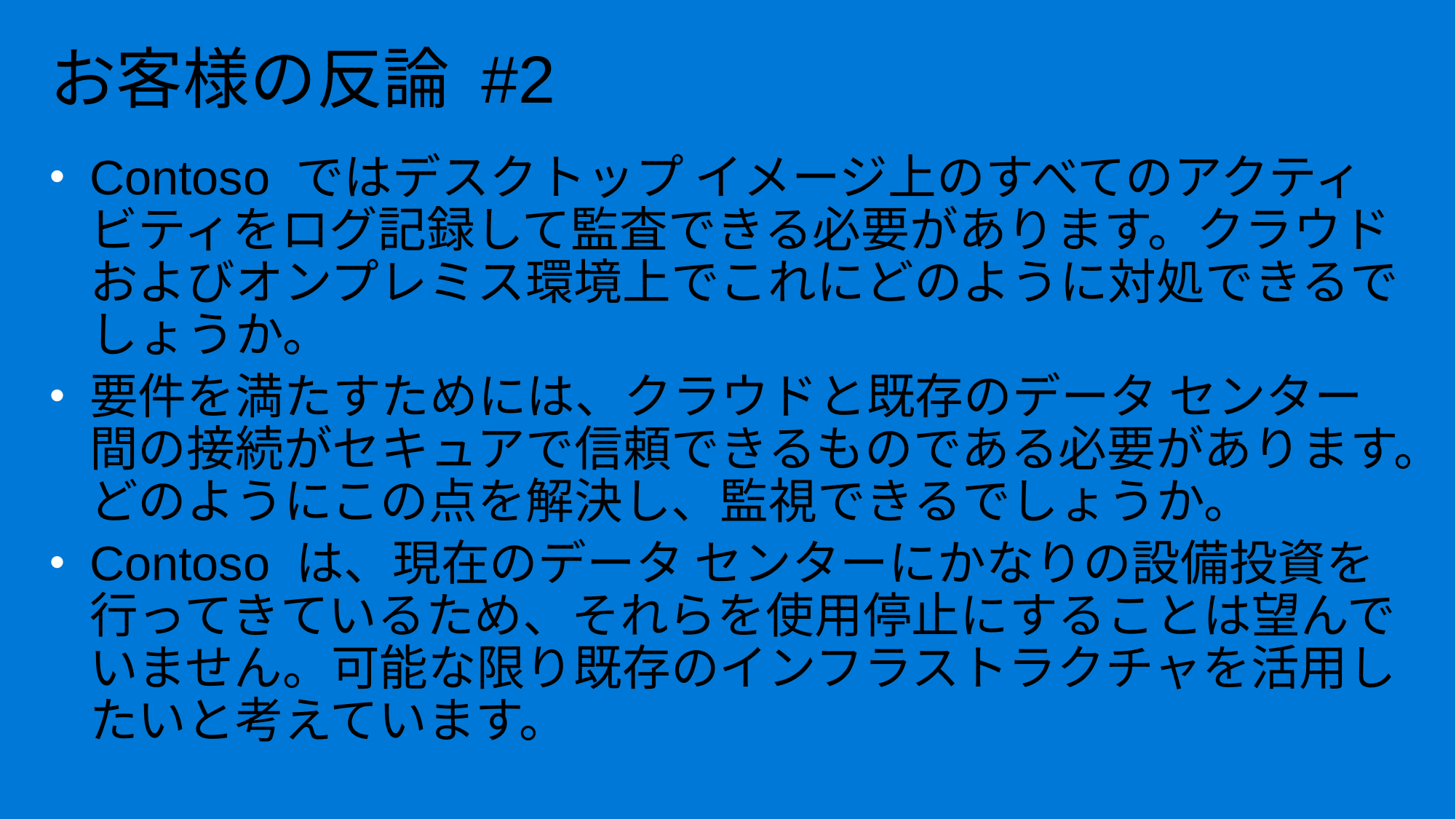

# お客様の反論 #2
Contoso ではデスクトップ イメージ上のすべてのアクティビティをログ記録して監査できる必要があります。クラウドおよびオンプレミス環境上でこれにどのように対処できるでしょうか。
要件を満たすためには、クラウドと既存のデータ センター間の接続がセキュアで信頼できるものである必要があります。どのようにこの点を解決し、監視できるでしょうか。
Contoso は、現在のデータ センターにかなりの設備投資を行ってきているため、それらを使用停止にすることは望んでいません。可能な限り既存のインフラストラクチャを活用したいと考えています。